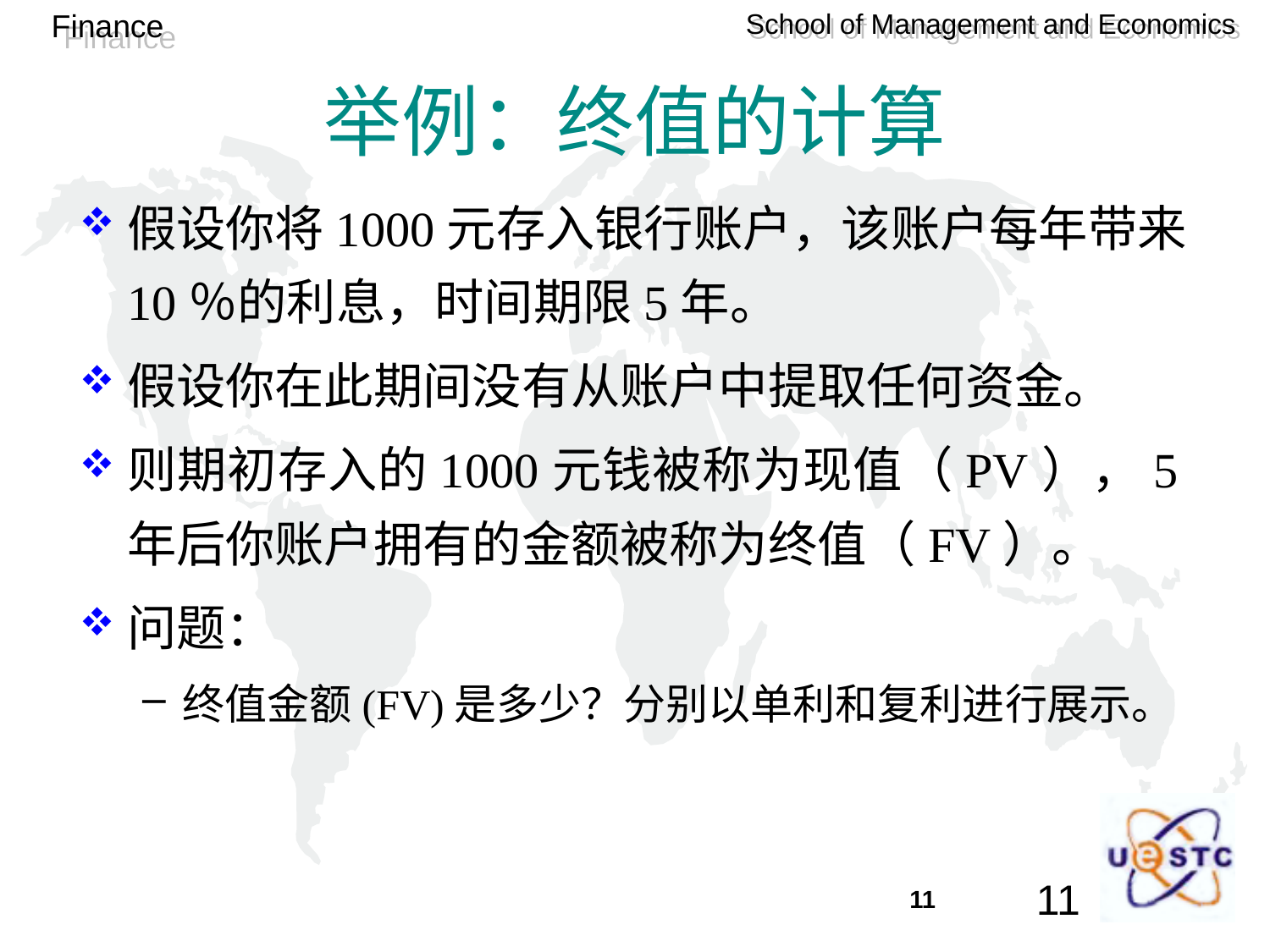

# 举例：终值的计算
假设你将1000元存入银行账户，该账户每年带来10％的利息，时间期限5年。
假设你在此期间没有从账户中提取任何资金。
则期初存入的1000元钱被称为现值（PV），5年后你账户拥有的金额被称为终值（FV）。
问题：
终值金额(FV)是多少？分别以单利和复利进行展示。
11